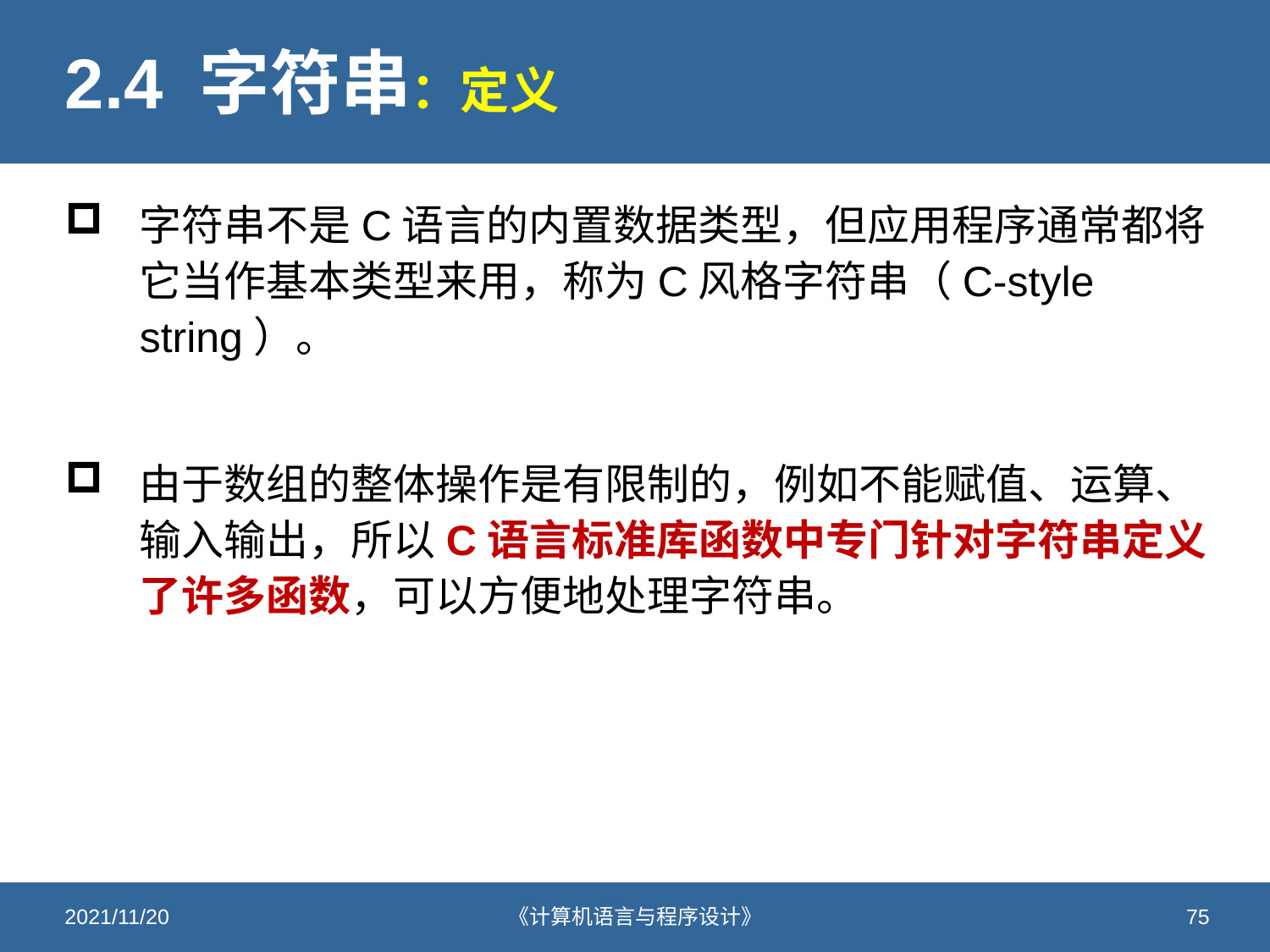

# 2.4 字符串：定义
字符串不是C语言的内置数据类型，但应用程序通常都将它当作基本类型来用，称为C风格字符串（C-style string）。

由于数组的整体操作是有限制的，例如不能赋值、运算、输入输出，所以C语言标准库函数中专门针对字符串定义了许多函数，可以方便地处理字符串。
2021/11/20
《计算机语言与程序设计》
75